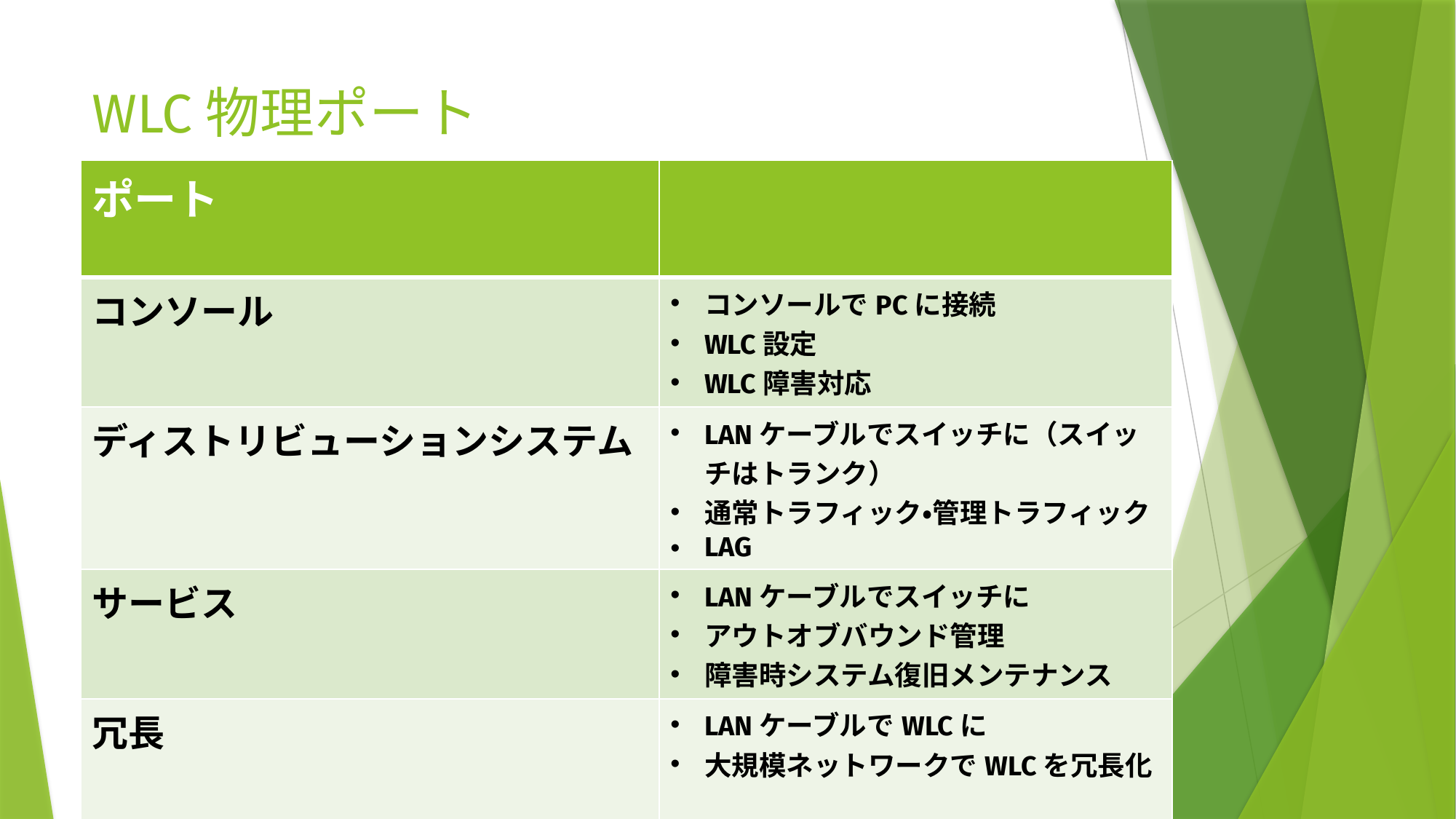

# WLC物理ポート
| ポート |  |
| --- | --- |
| コンソール | コンソールでPCに接続 WLC設定 WLC障害対応 |
| ディストリビューションシステム | LANケーブルでスイッチに（スイッチはトランク） 通常トラフィック・管理トラフィック LAG |
| サービス | LANケーブルでスイッチに アウトオブバウンド管理 障害時システム復旧メンテナンス |
| 冗長 | LANケーブルでWLCに 大規模ネットワークでWLCを冗長化 |